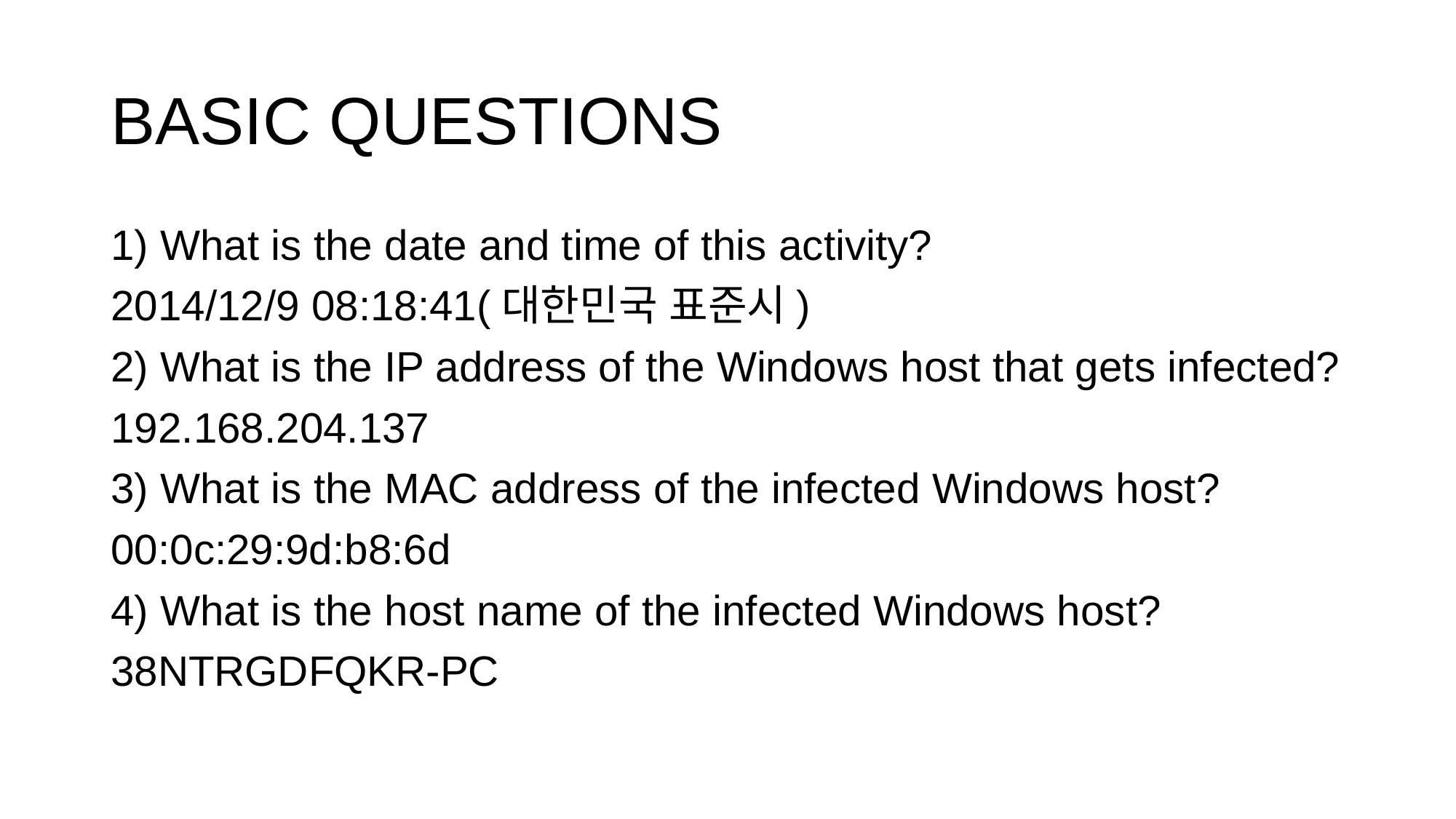

# BASIC QUESTIONS
1) What is the date and time of this activity?
2014/12/9 08:18:41(대한민국 표준시)
2) What is the IP address of the Windows host that gets infected?
192.168.204.137
3) What is the MAC address of the infected Windows host?
00:0c:29:9d:b8:6d
4) What is the host name of the infected Windows host?
38NTRGDFQKR-PC